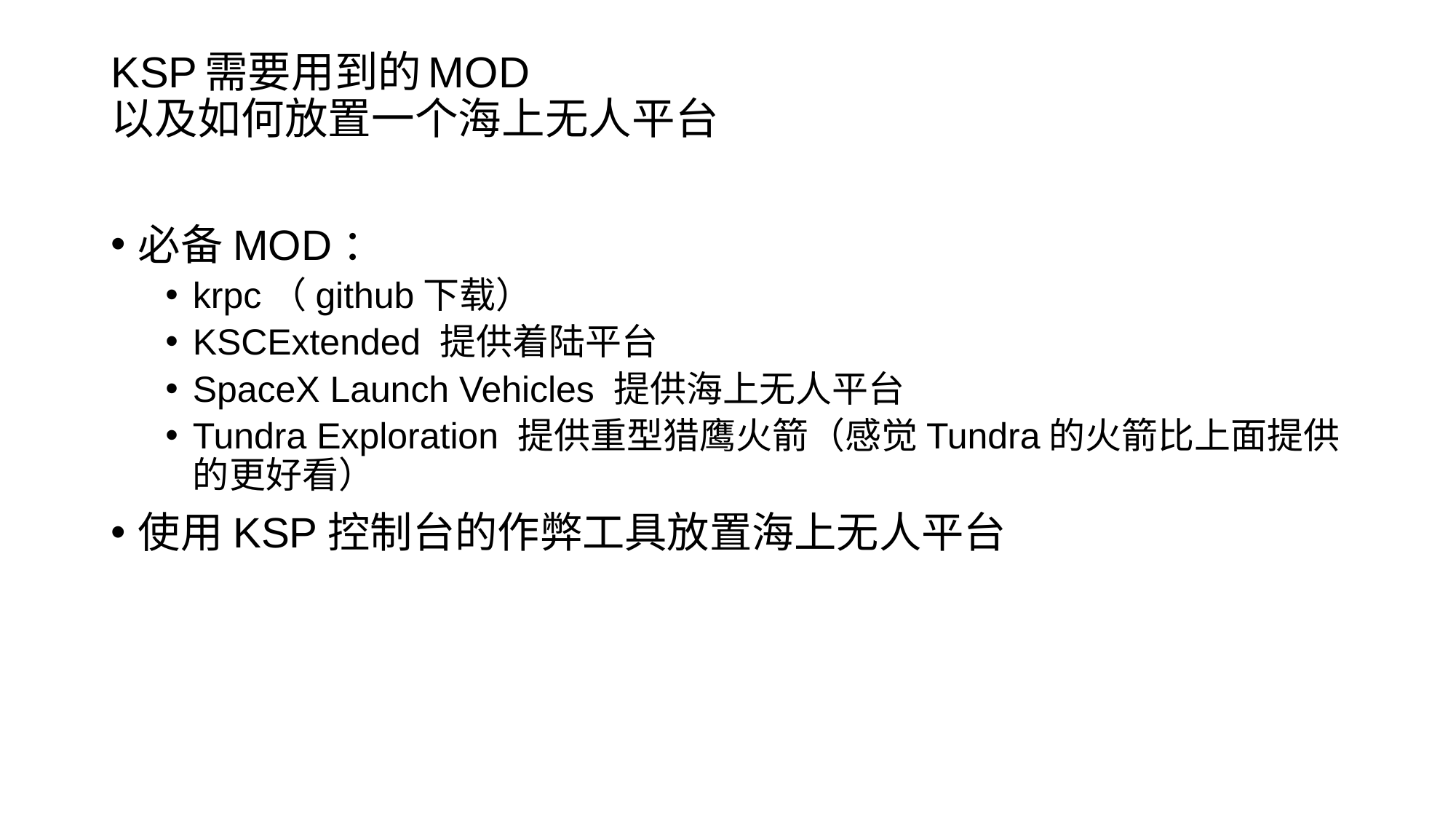

# KSP需要用到的MOD 以及如何放置一个海上无人平台
必备MOD：
krpc（github下载）
KSCExtended 提供着陆平台
SpaceX Launch Vehicles 提供海上无人平台
Tundra Exploration 提供重型猎鹰火箭（感觉Tundra的火箭比上面提供的更好看）
使用KSP控制台的作弊工具放置海上无人平台